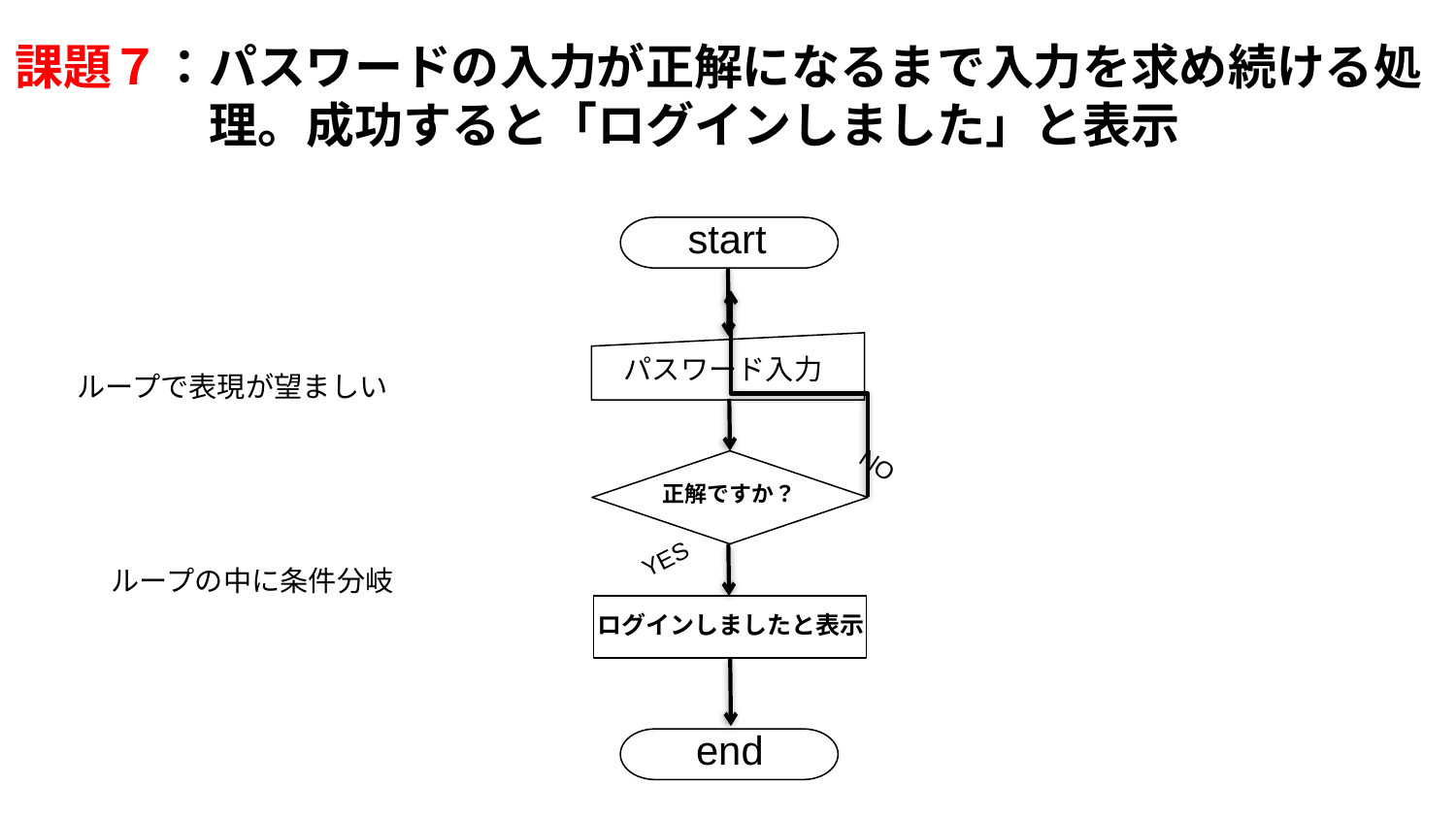

課題７：パスワードの入力が正解になるまで入力を求め続ける処	　理。成功すると「ログインしました」と表示
start

パスワード入力
ループで表現が望ましい

NO

正解ですか？
YES
ループの中に条件分岐

ログインしましたと表示
end